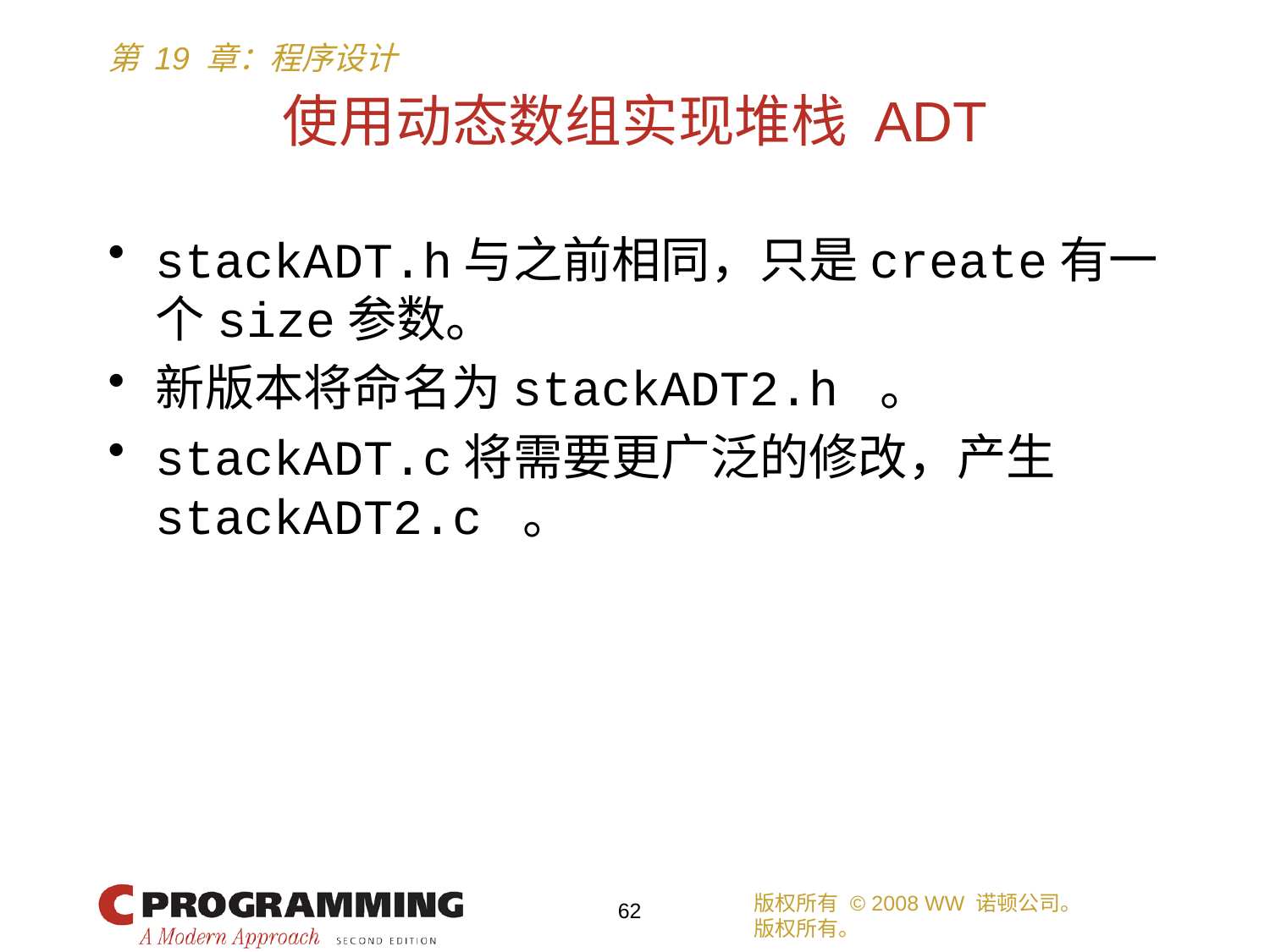

# 使用动态数组实现堆栈 ADT
stackADT.h与之前相同，只是create有一个size参数。
新版本将命名为stackADT2.h 。
stackADT.c将需要更广泛的修改，产生stackADT2.c 。
版权所有 © 2008 WW 诺顿公司。
版权所有。
62